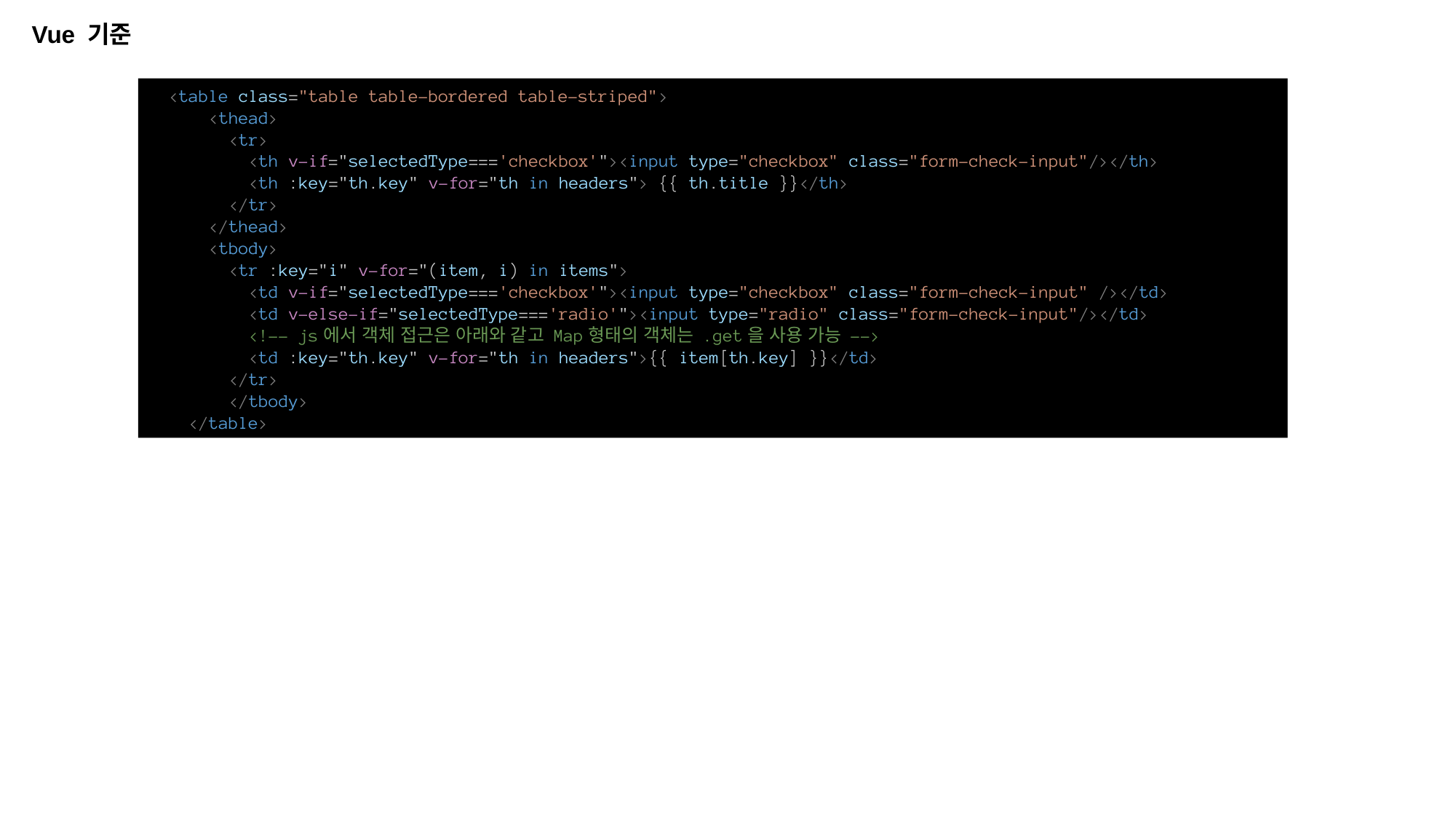

Vue 기준
  <table class="table table-bordered table-striped">
      <thead>
        <tr>
          <th v-if="selectedType==='checkbox'"><input type="checkbox" class="form-check-input"/></th>
          <th :key="th.key" v-for="th in headers"> {{ th.title }}</th>
        </tr>
      </thead>
      <tbody>
        <tr :key="i" v-for="(item, i) in items">
          <td v-if="selectedType==='checkbox'"><input type="checkbox" class="form-check-input" /></td>
          <td v-else-if="selectedType==='radio'"><input type="radio" class="form-check-input"/></td>
          <!-- js에서 객체 접근은 아래와 같고 Map형태의 객체는 .get을 사용 가능 -->
          <td :key="th.key" v-for="th in headers">{{ item[th.key] }}</td>
        </tr>
        </tbody>
    </table>